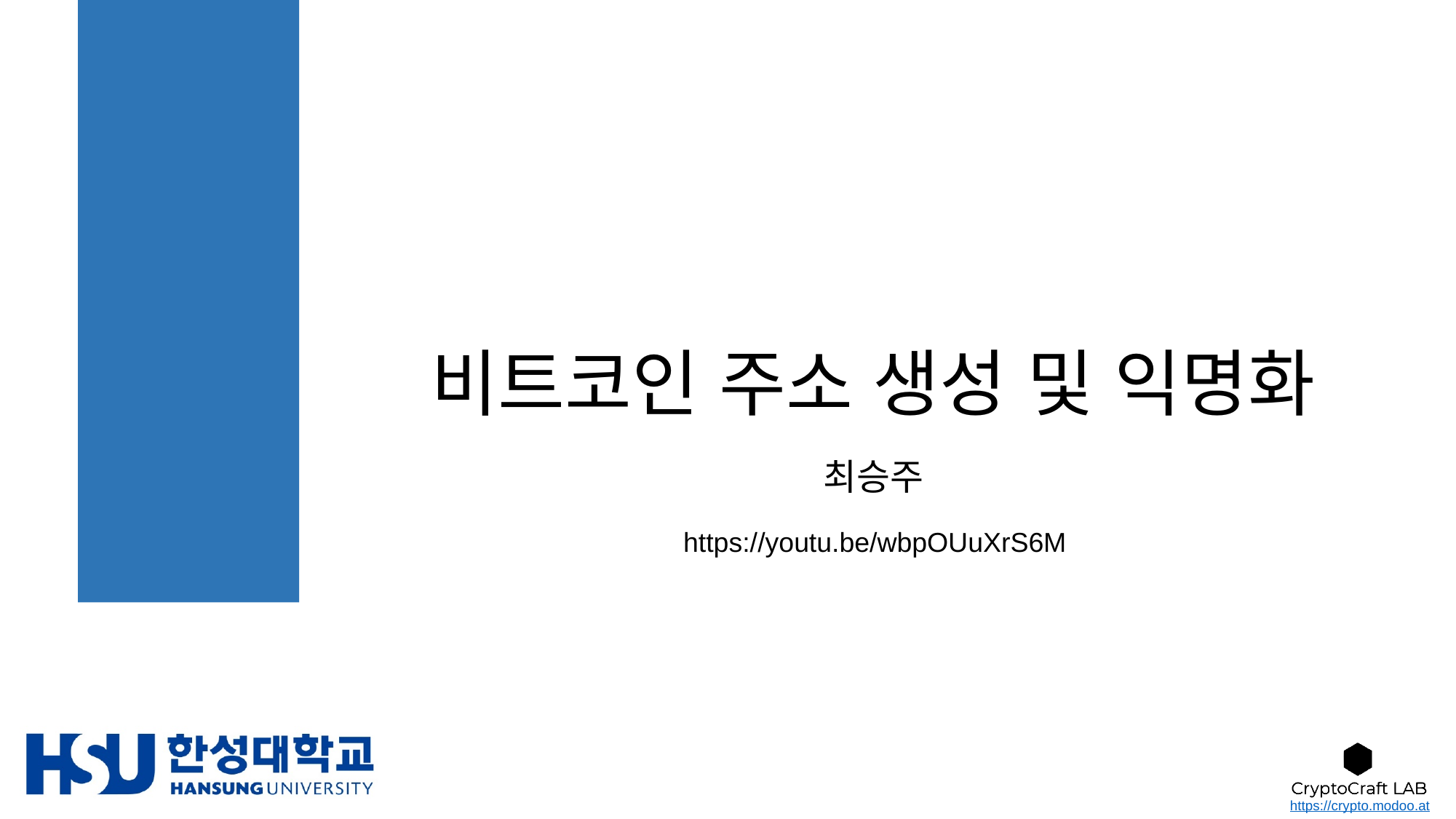

# 비트코인 주소 생성 및 익명화
최승주
https://youtu.be/wbpOUuXrS6M